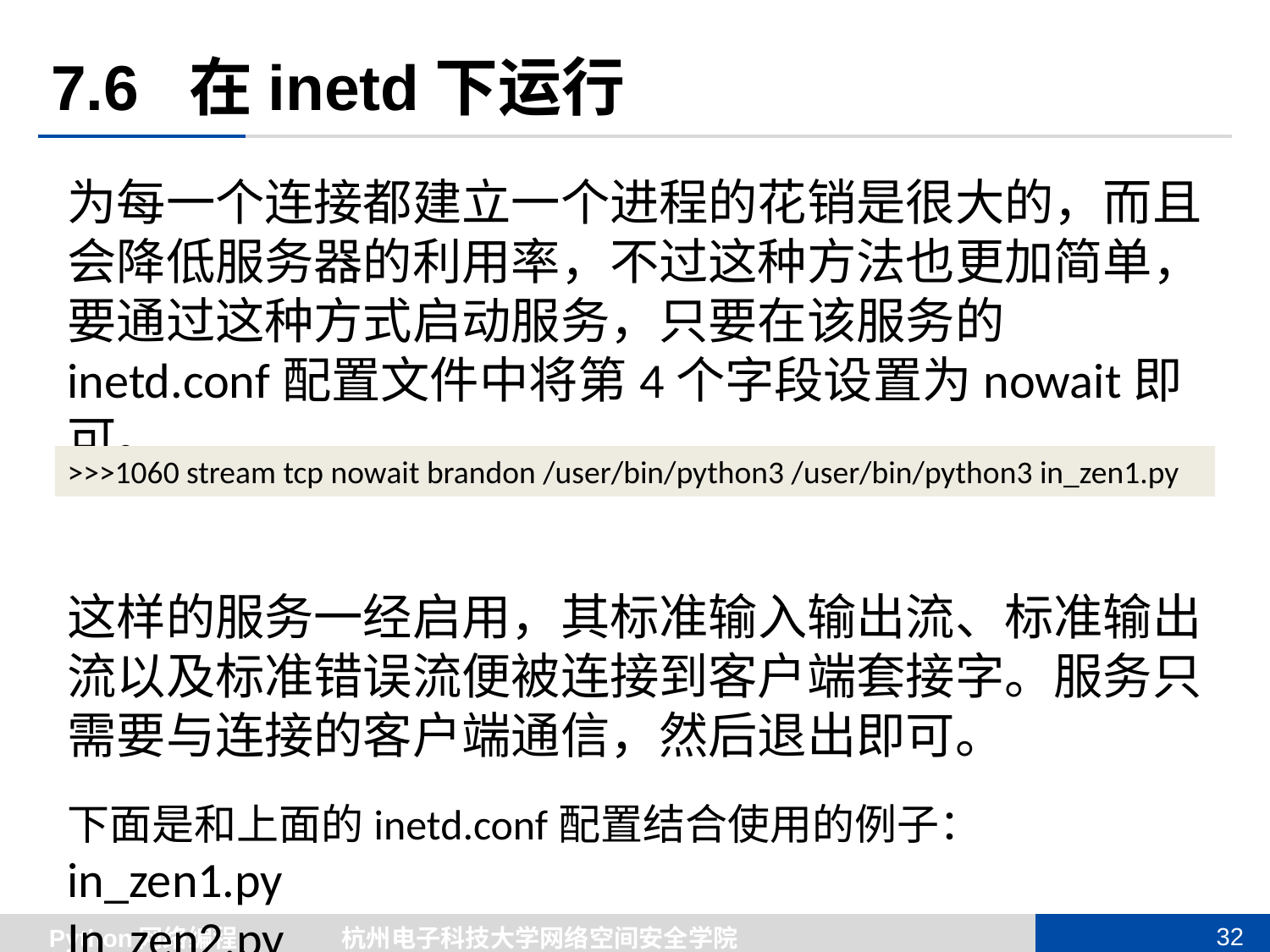

# 7.6  在inetd下运行
为每一个连接都建立一个进程的花销是很大的，而且会降低服务器的利用率，不过这种方法也更加简单，要通过这种方式启动服务，只要在该服务的inetd.conf配置文件中将第4个字段设置为nowait即可。

这样的服务一经启用，其标准输入输出流、标准输出流以及标准错误流便被连接到客户端套接字。服务只需要与连接的客户端通信，然后退出即可。

下面是和上面的inetd.conf配置结合使用的例子：
in_zen1.py
In_zen2.py
>>>1060 stream tcp nowait brandon /user/bin/python3 /user/bin/python3 in_zen1.py